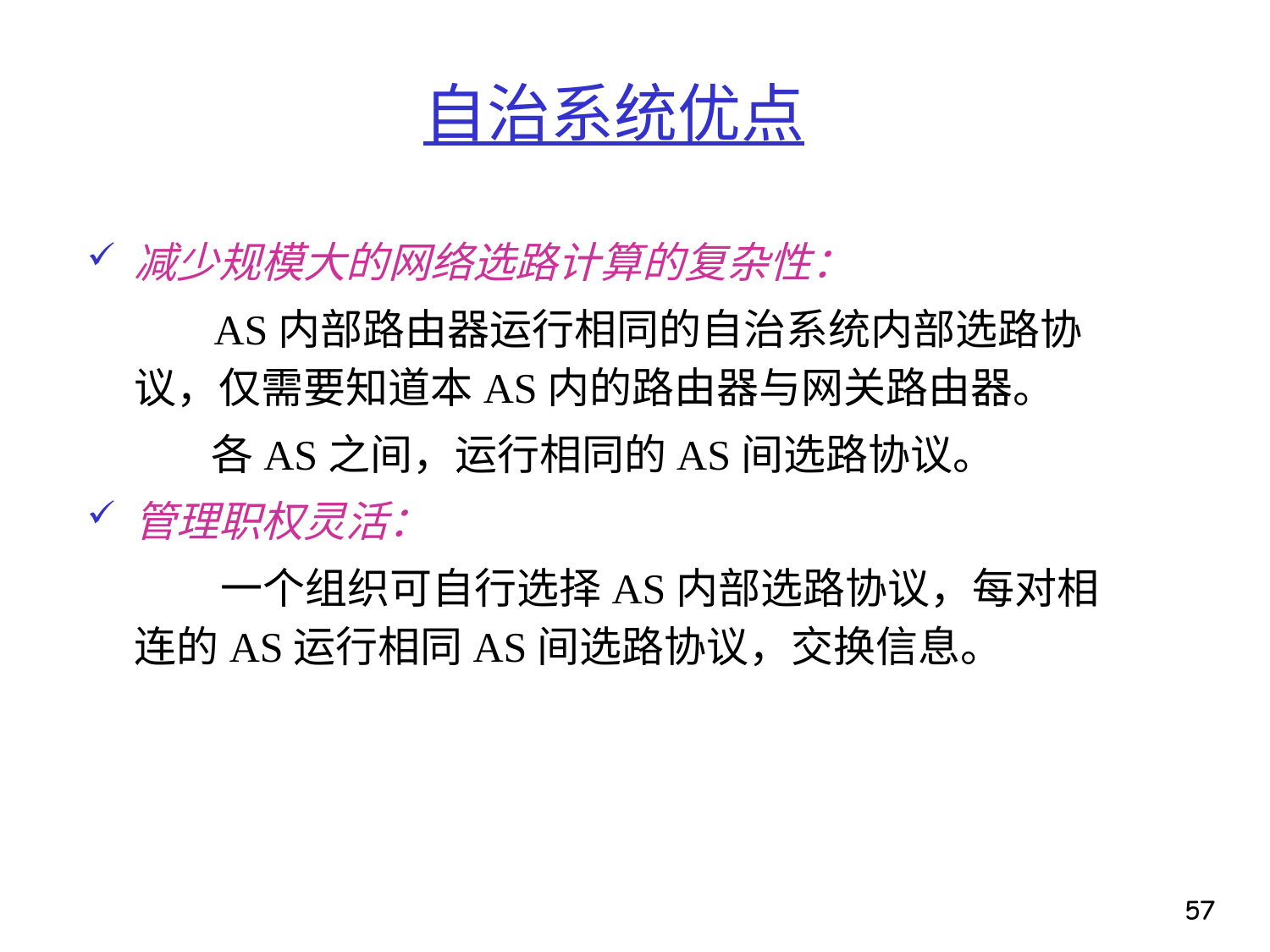

# 自治系统优点
减少规模大的网络选路计算的复杂性：
            AS内部路由器运行相同的自治系统内部选路协议，仅需要知道本AS内的路由器与网关路由器。
            各AS之间，运行相同的AS间选路协议。
管理职权灵活：
             一个组织可自行选择AS内部选路协议，每对相连的AS运行相同AS间选路协议，交换信息。
57